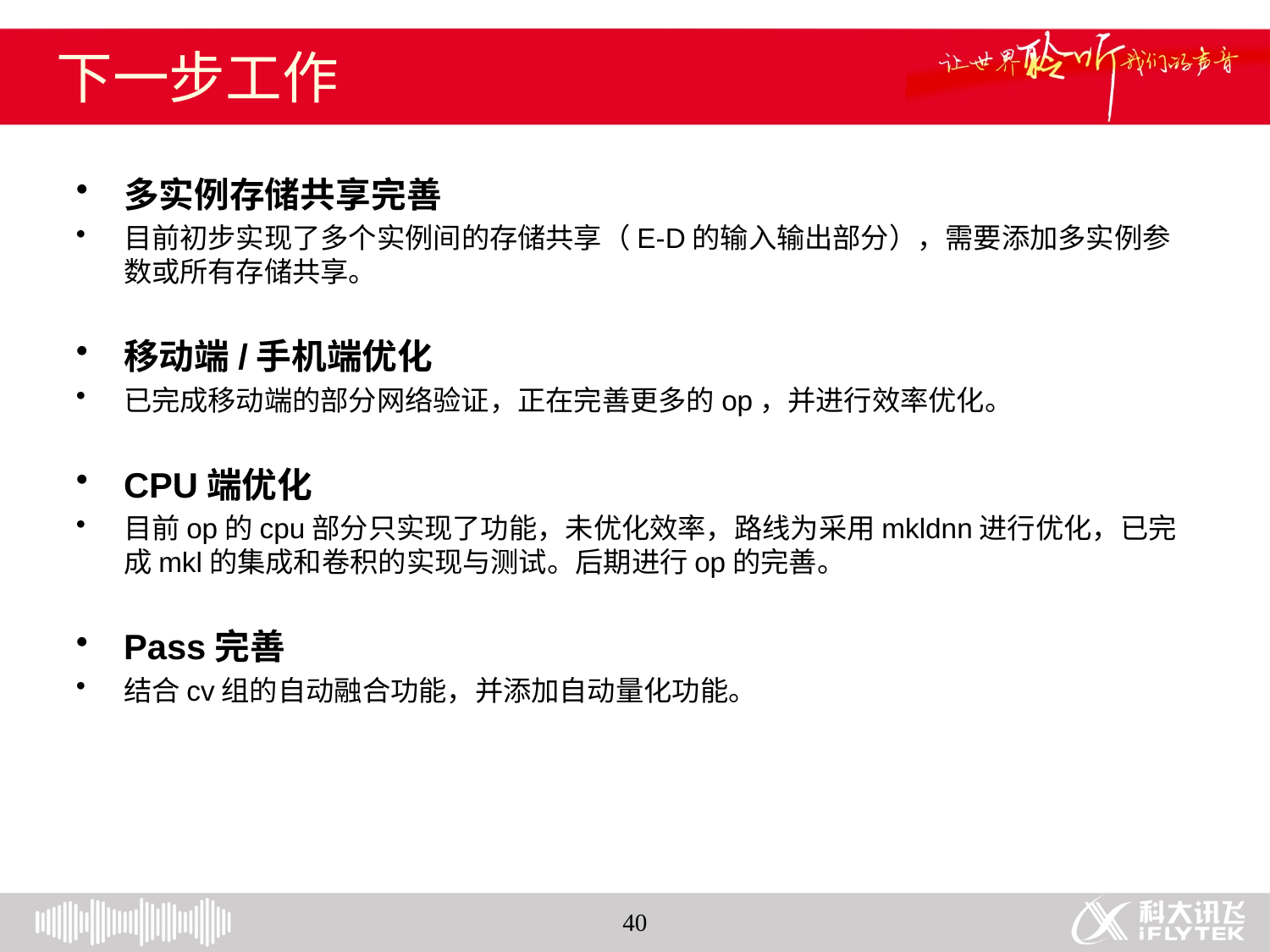

# 下一步工作
多实例存储共享完善
目前初步实现了多个实例间的存储共享（E-D的输入输出部分），需要添加多实例参数或所有存储共享。

移动端/手机端优化
已完成移动端的部分网络验证，正在完善更多的op，并进行效率优化。

CPU端优化
目前op的cpu部分只实现了功能，未优化效率，路线为采用mkldnn进行优化，已完成mkl的集成和卷积的实现与测试。后期进行op的完善。

Pass完善
结合cv组的自动融合功能，并添加自动量化功能。
40